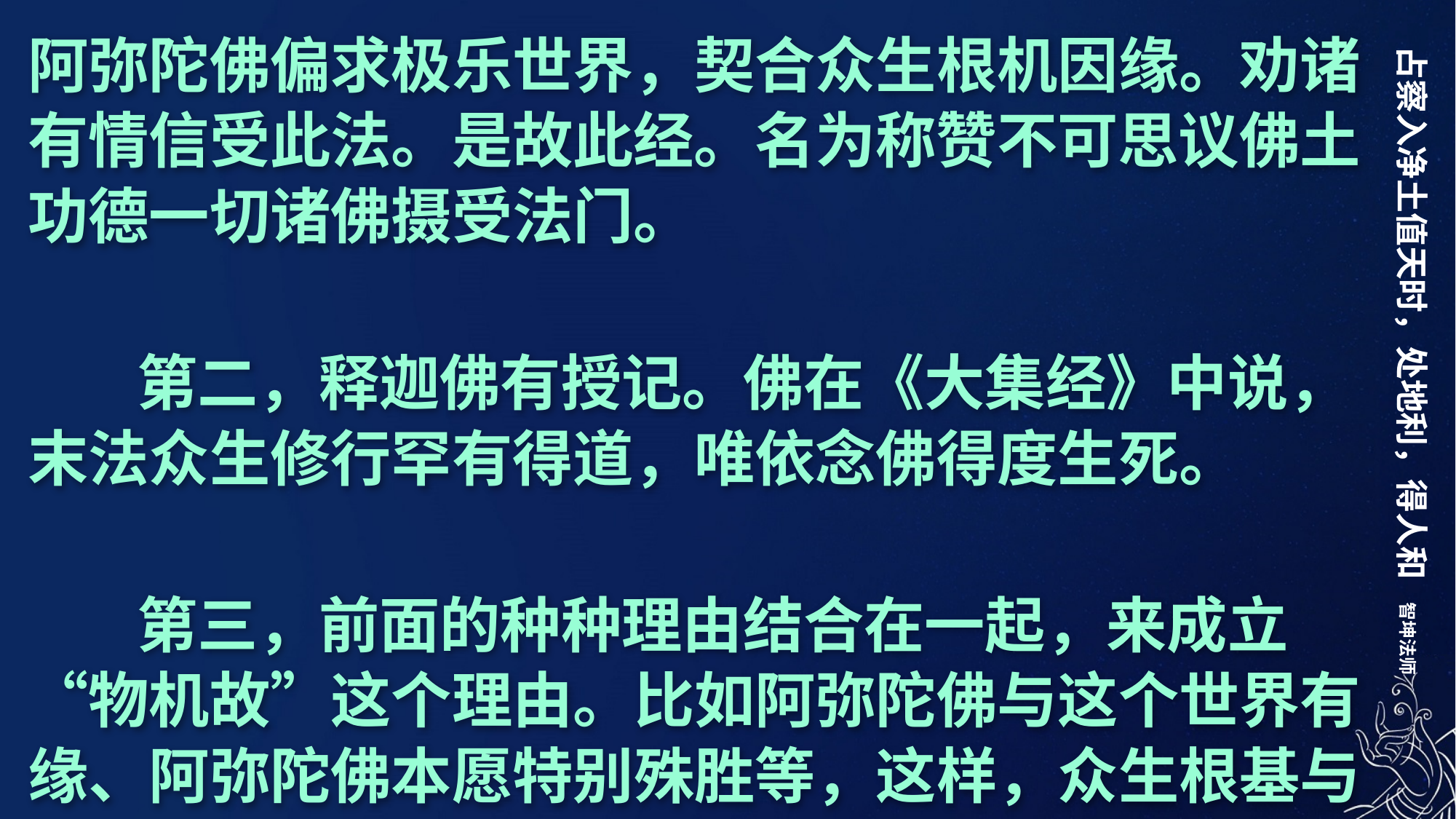

阿弥陀佛偏求极乐世界，契合众生根机因缘。劝诸有情信受此法。是故此经。名为称赞不可思议佛土功德一切诸佛摄受法门。

	第二，释迦佛有授记。佛在《大集经》中说，末法众生修行罕有得道，唯依念佛得度生死。

	第三，前面的种种理由结合在一起，来成立“物机故”这个理由。比如阿弥陀佛与这个世界有缘、阿弥陀佛本愿特别殊胜等，这样，众生根基与